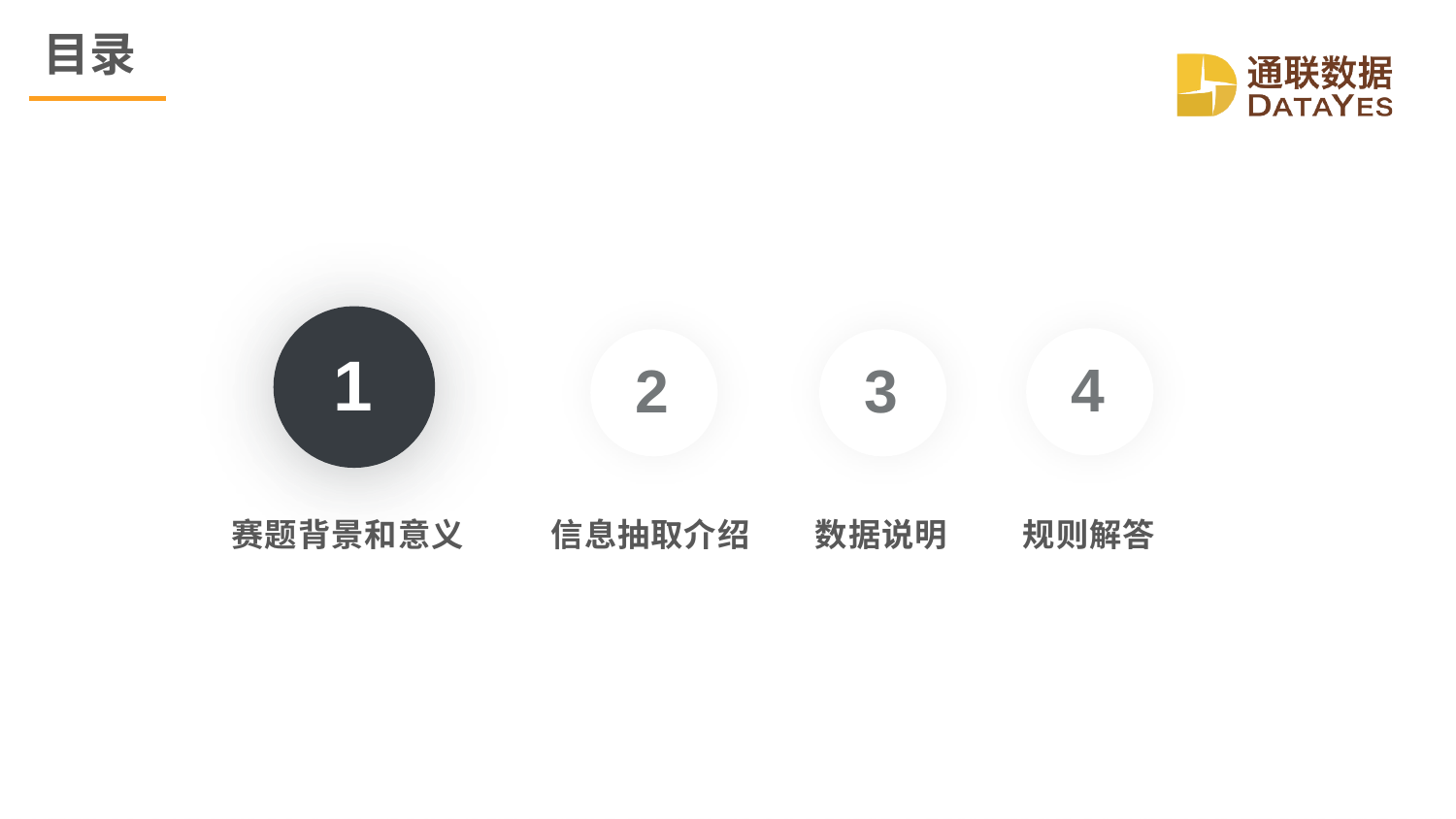

目录

1
4
2
3
规则解答
赛题背景和意义
信息抽取介绍
数据说明

Copyright © 2017 DataYes. All rights reserved	● 保密文件，请勿外泄